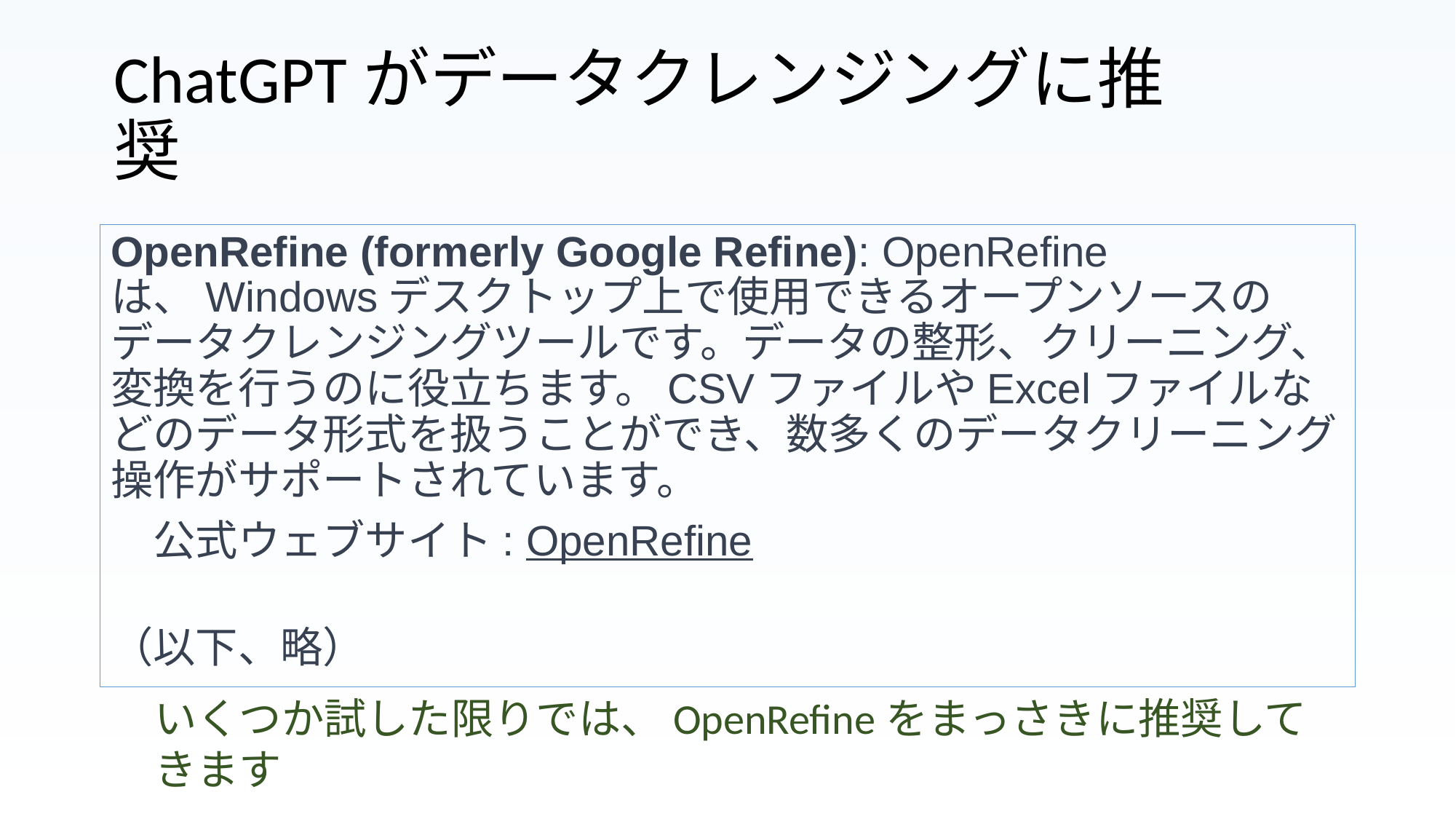

# ChatGPTがデータクレンジングに推奨
OpenRefine (formerly Google Refine): OpenRefineは、Windowsデスクトップ上で使用できるオープンソースのデータクレンジングツールです。データの整形、クリーニング、変換を行うのに役立ちます。CSVファイルやExcelファイルなどのデータ形式を扱うことができ、数多くのデータクリーニング操作がサポートされています。
　公式ウェブサイト: OpenRefine
（以下、略）
いくつか試した限りでは、OpenRefineをまっさきに推奨してきます